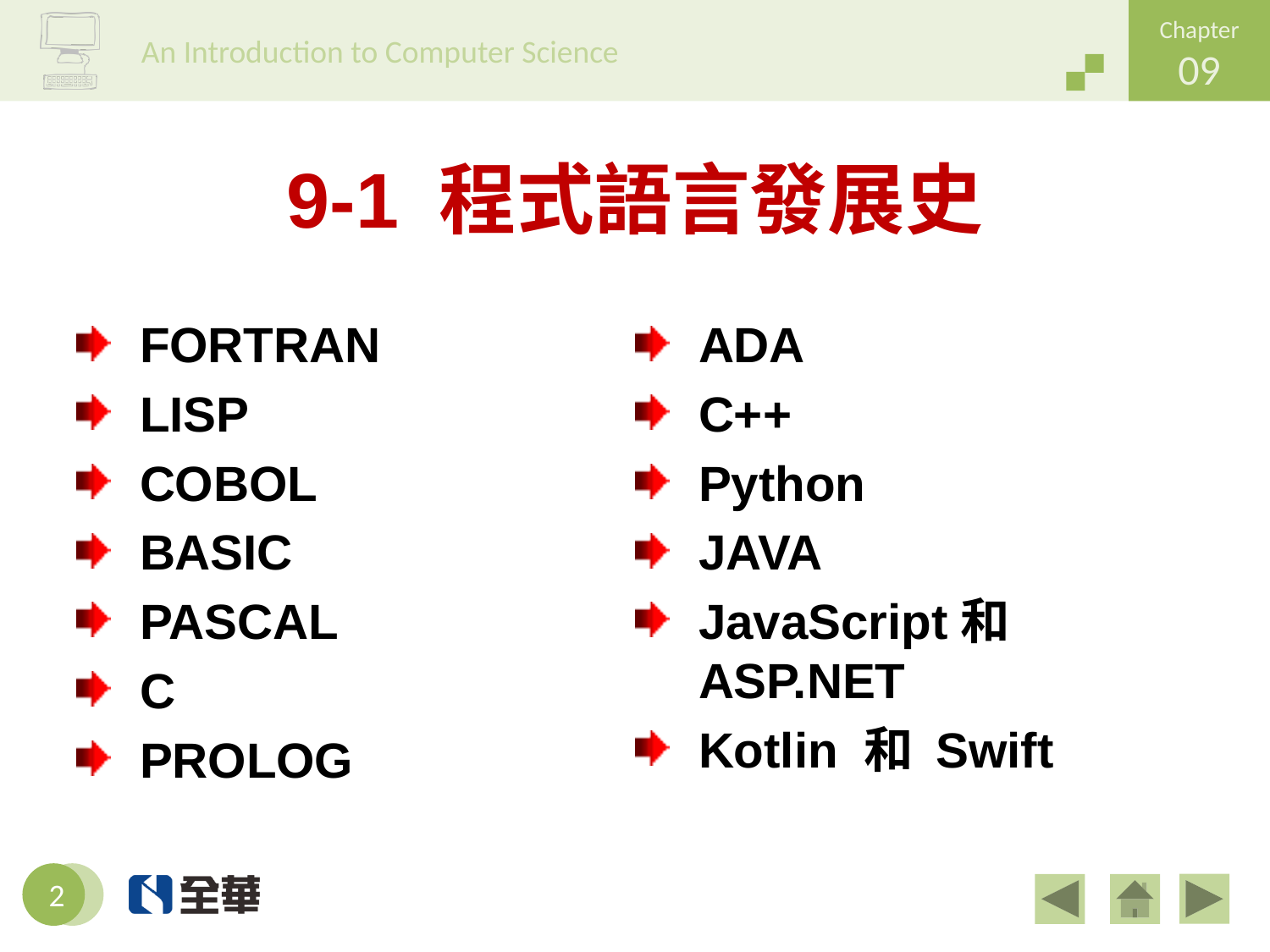

# 9-1 程式語言發展史
FORTRAN
LISP
COBOL
BASIC
PASCAL
C
PROLOG
ADA
C++
Python
JAVA
JavaScript和 ASP.NET
Kotlin 和 Swift